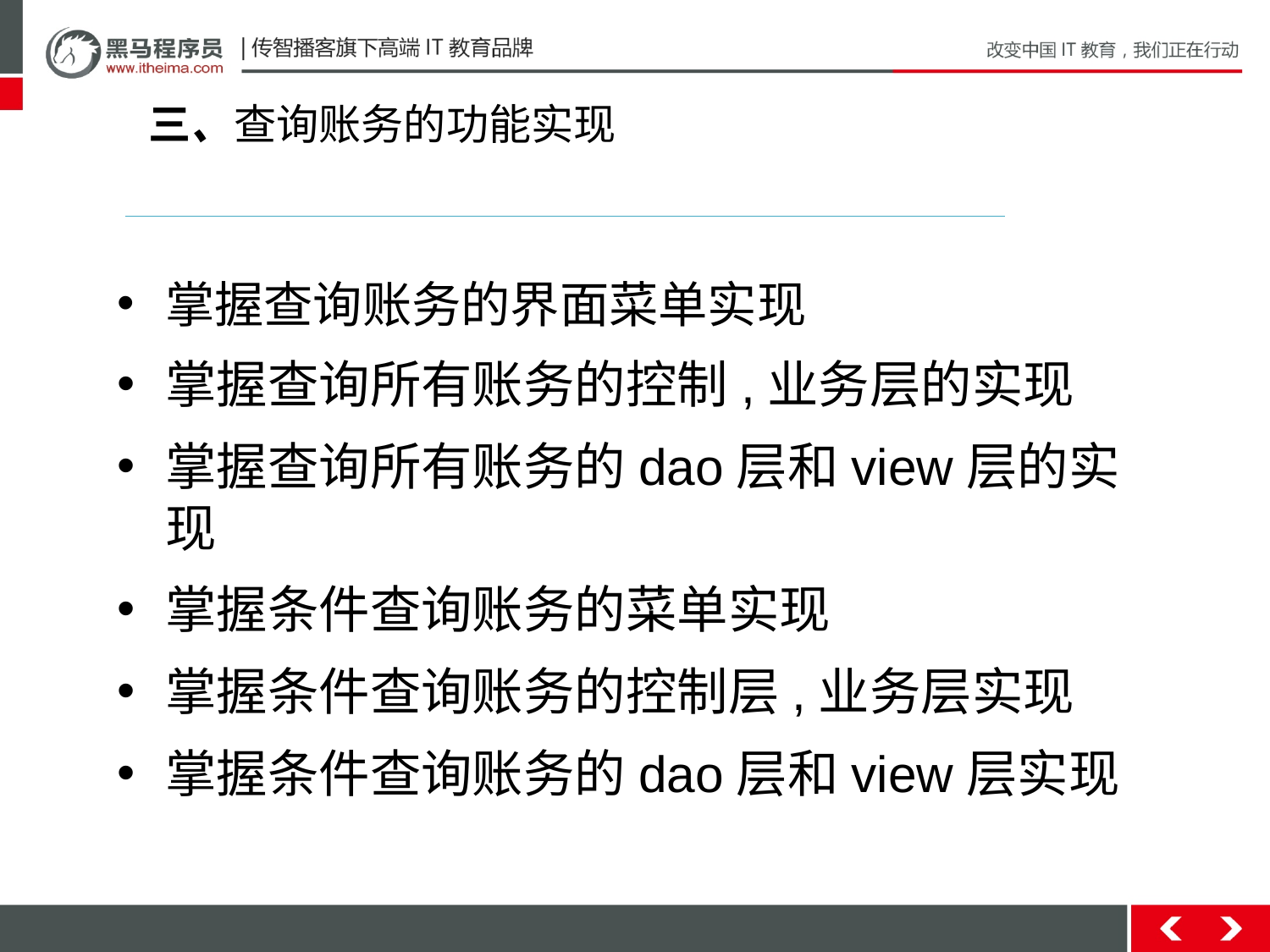

三、查询账务的功能实现
掌握查询账务的界面菜单实现
掌握查询所有账务的控制,业务层的实现
掌握查询所有账务的dao层和view层的实现
掌握条件查询账务的菜单实现
掌握条件查询账务的控制层,业务层实现
掌握条件查询账务的dao层和view层实现